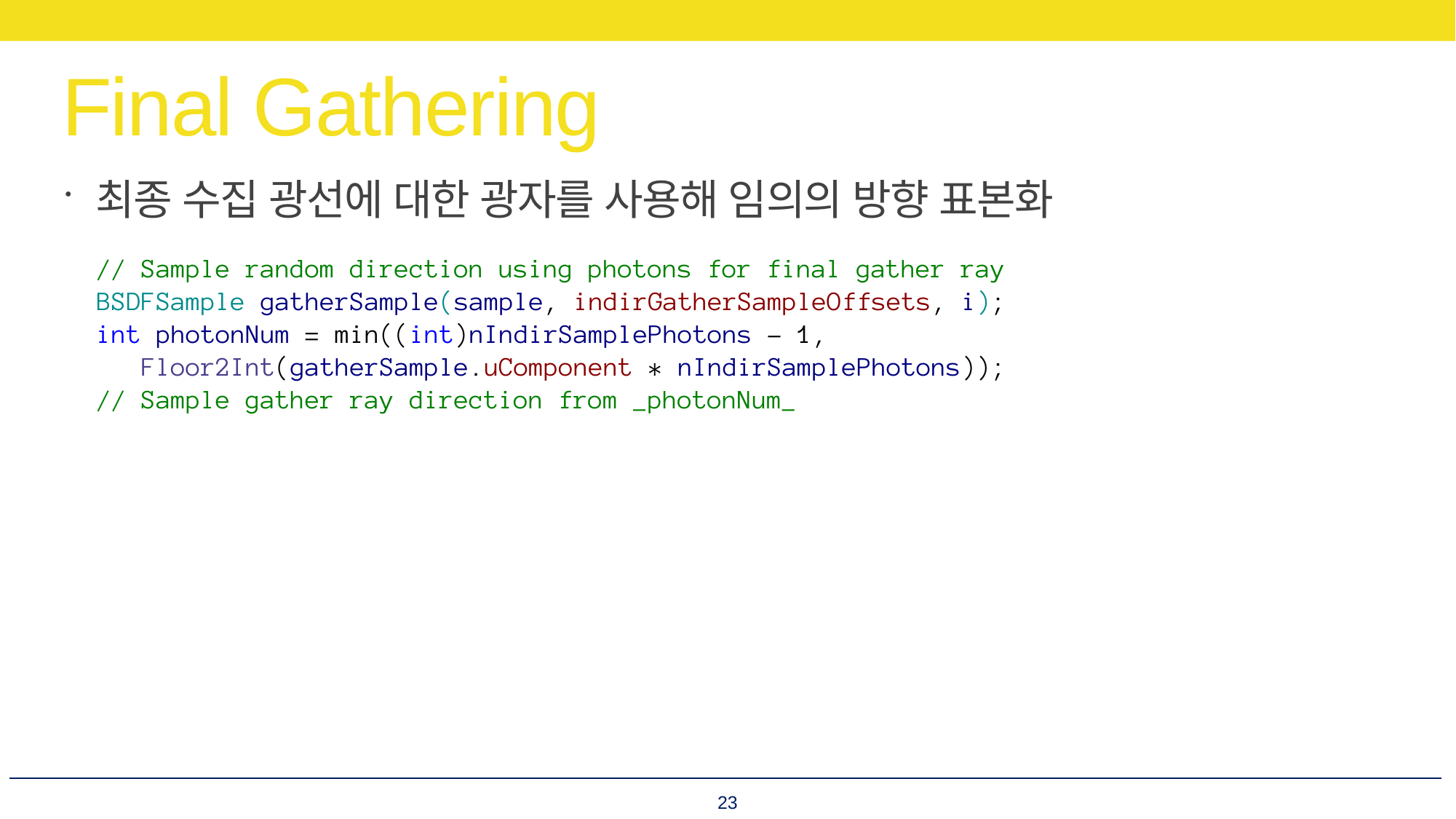

# Final Gathering
최종 수집 광선에 대한 광자를 사용해 임의의 방향 표본화
// Sample random direction using photons for final gather ray
BSDFSample gatherSample(sample, indirGatherSampleOffsets, i);
int photonNum = min((int)nIndirSamplePhotons - 1,
   Floor2Int(gatherSample.uComponent * nIndirSamplePhotons));
// Sample gather ray direction from _photonNum_
23